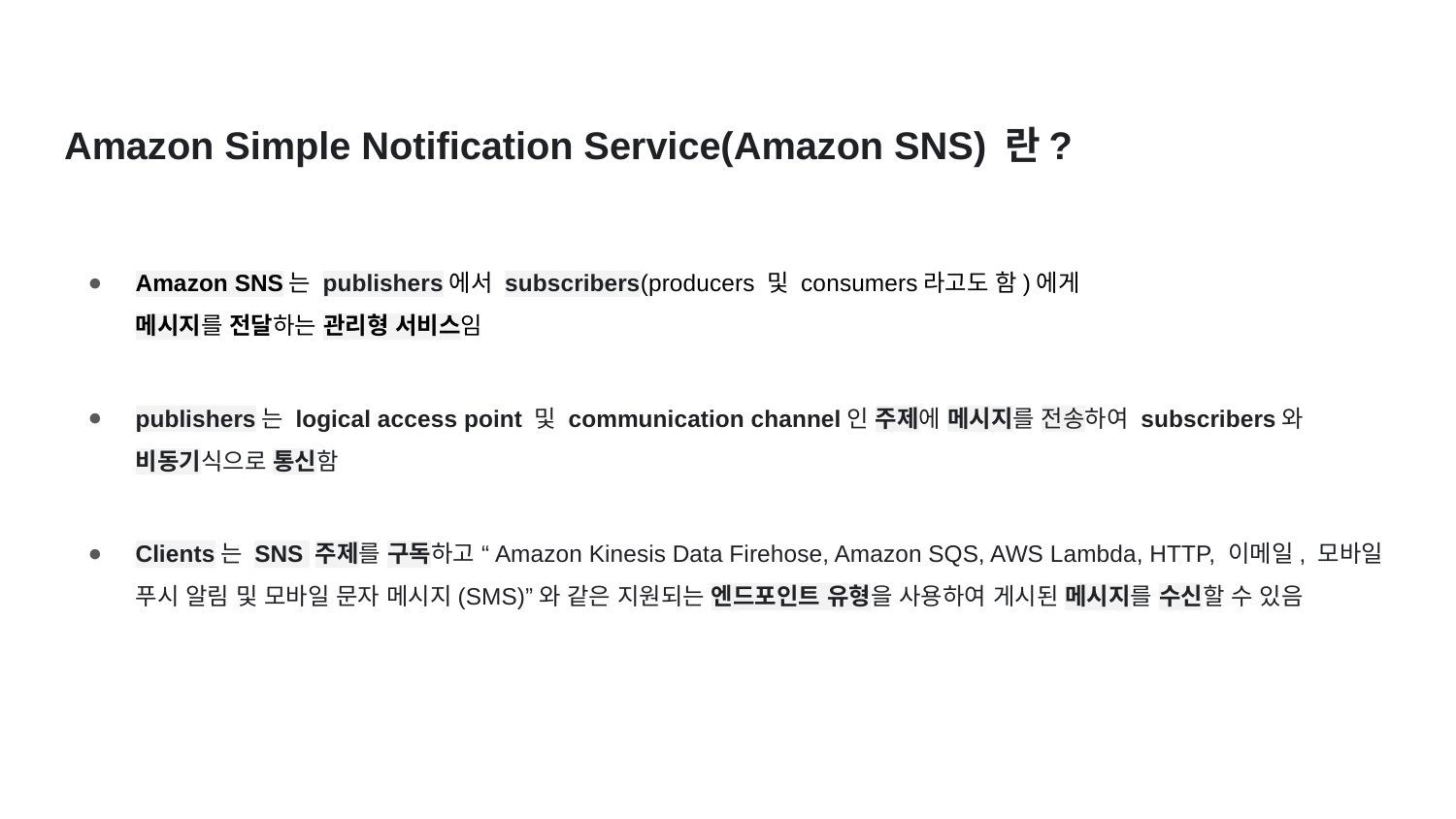

# Amazon Simple Notification Service(Amazon SNS) 란?
Amazon SNS는 publishers에서 subscribers(producers 및 consumers라고도 함)에게                                             메시지를 전달하는 관리형 서비스임

publishers는 logical access point 및 communication channel인 주제에 메시지를 전송하여 subscribers와 비동기식으로 통신함

Clients는 SNS 주제를 구독하고 “Amazon Kinesis Data Firehose, Amazon SQS, AWS Lambda, HTTP, 이메일, 모바일 푸시 알림 및 모바일 문자 메시지(SMS)”와 같은 지원되는 엔드포인트 유형을 사용하여 게시된 메시지를 수신할 수 있음